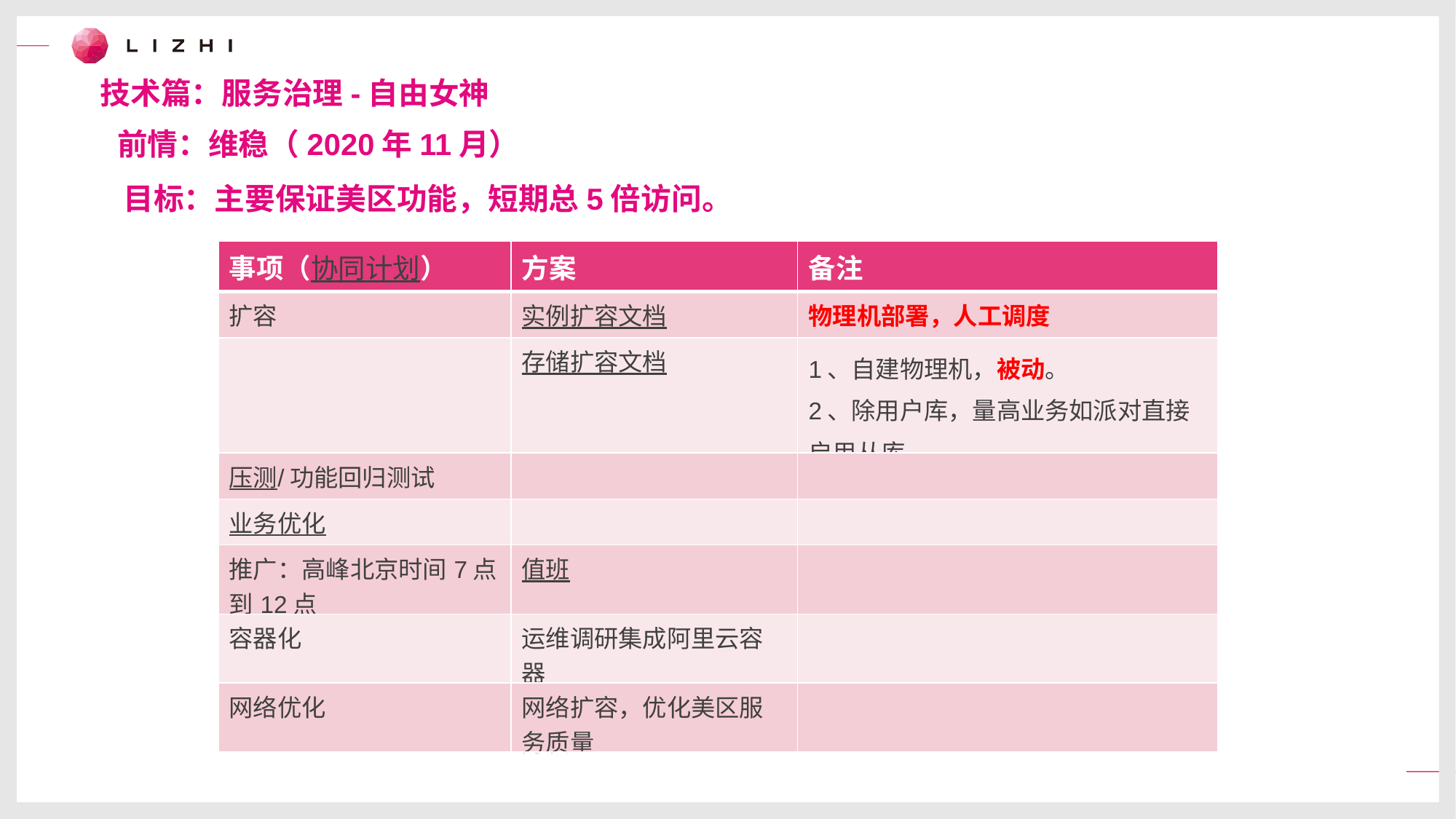

技术篇：服务治理-自由女神
前情：维稳（2020年11月）
 目标：主要保证美区功能，短期总5倍访问。
| 事项（协同计划） | 方案 | 备注 |
| --- | --- | --- |
| 扩容 | 实例扩容文档 | 物理机部署，人工调度 |
|  | 存储扩容文档 | 1、自建物理机，被动。 2、除用户库，量高业务如派对直接启用从库。 |
| 压测/功能回归测试 |  |  |
| 业务优化 |  |  |
| 推广：高峰北京时间7点到12点 | 值班 |  |
| 容器化 | 运维调研集成阿里云容器 |  |
| 网络优化 | 网络扩容，优化美区服务质量 |  |